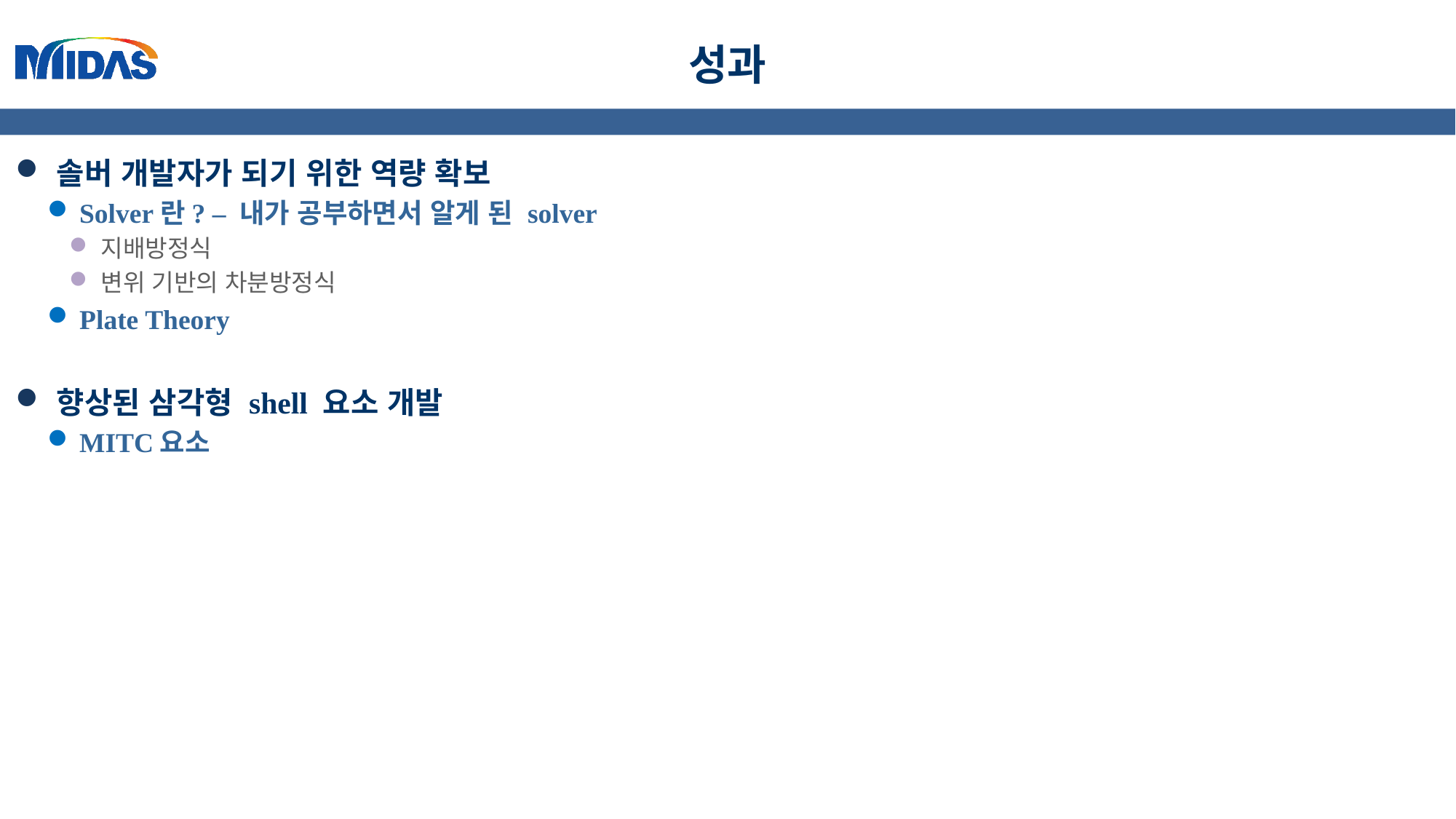

# 성과
솔버 개발자가 되기 위한 역량 확보
Solver란? – 내가 공부하면서 알게 된 solver
지배방정식
변위 기반의 차분방정식
Plate Theory

향상된 삼각형 shell 요소 개발
MITC요소